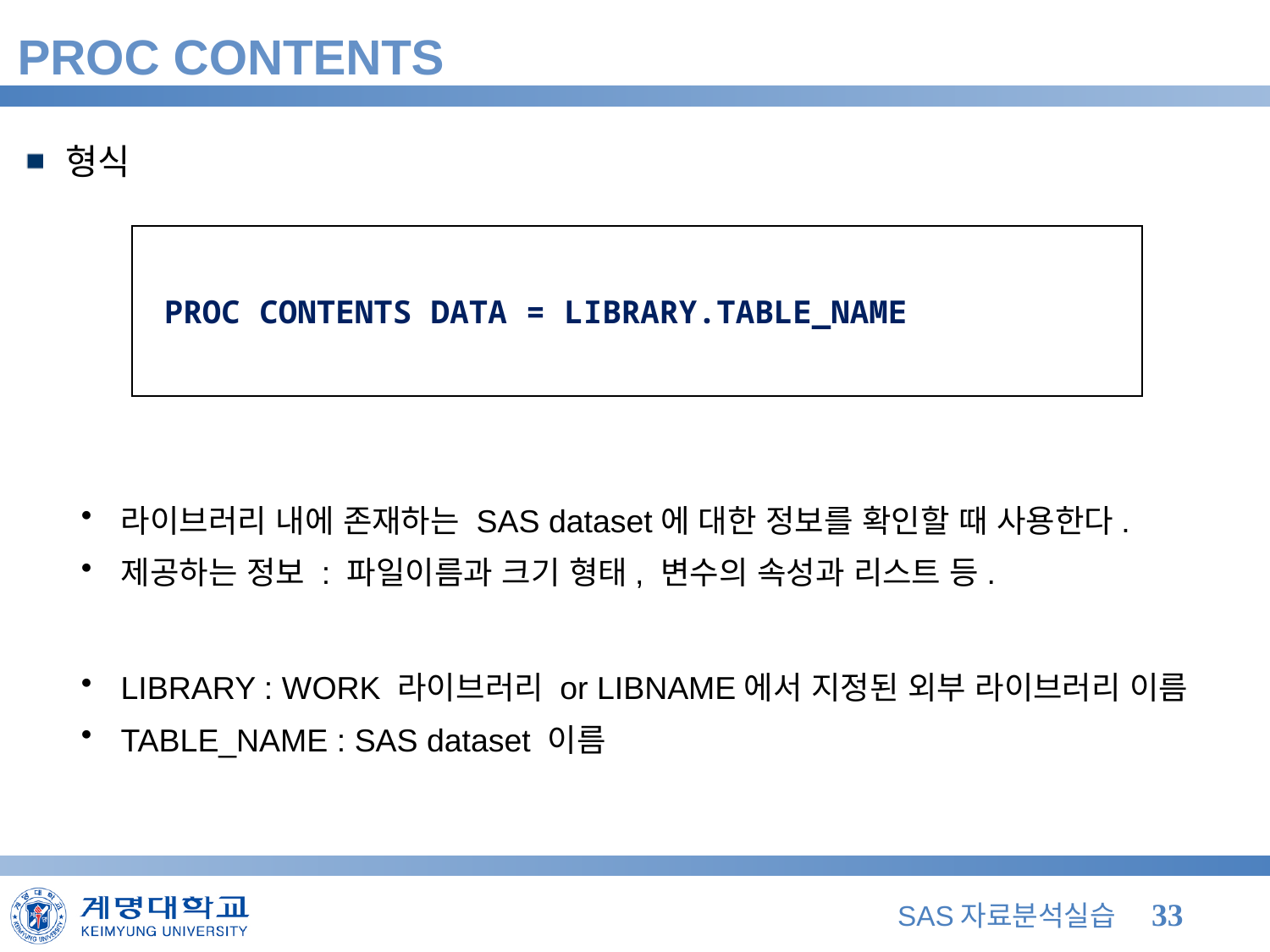

# PROC CONTENTS
형식

라이브러리 내에 존재하는 SAS dataset에 대한 정보를 확인할 때 사용한다.
제공하는 정보 : 파일이름과 크기 형태, 변수의 속성과 리스트 등.

LIBRARY : WORK 라이브러리 or LIBNAME에서 지정된 외부 라이브러리 이름
TABLE_NAME : SAS dataset 이름
 PROC CONTENTS DATA = LIBRARY.TABLE_NAME